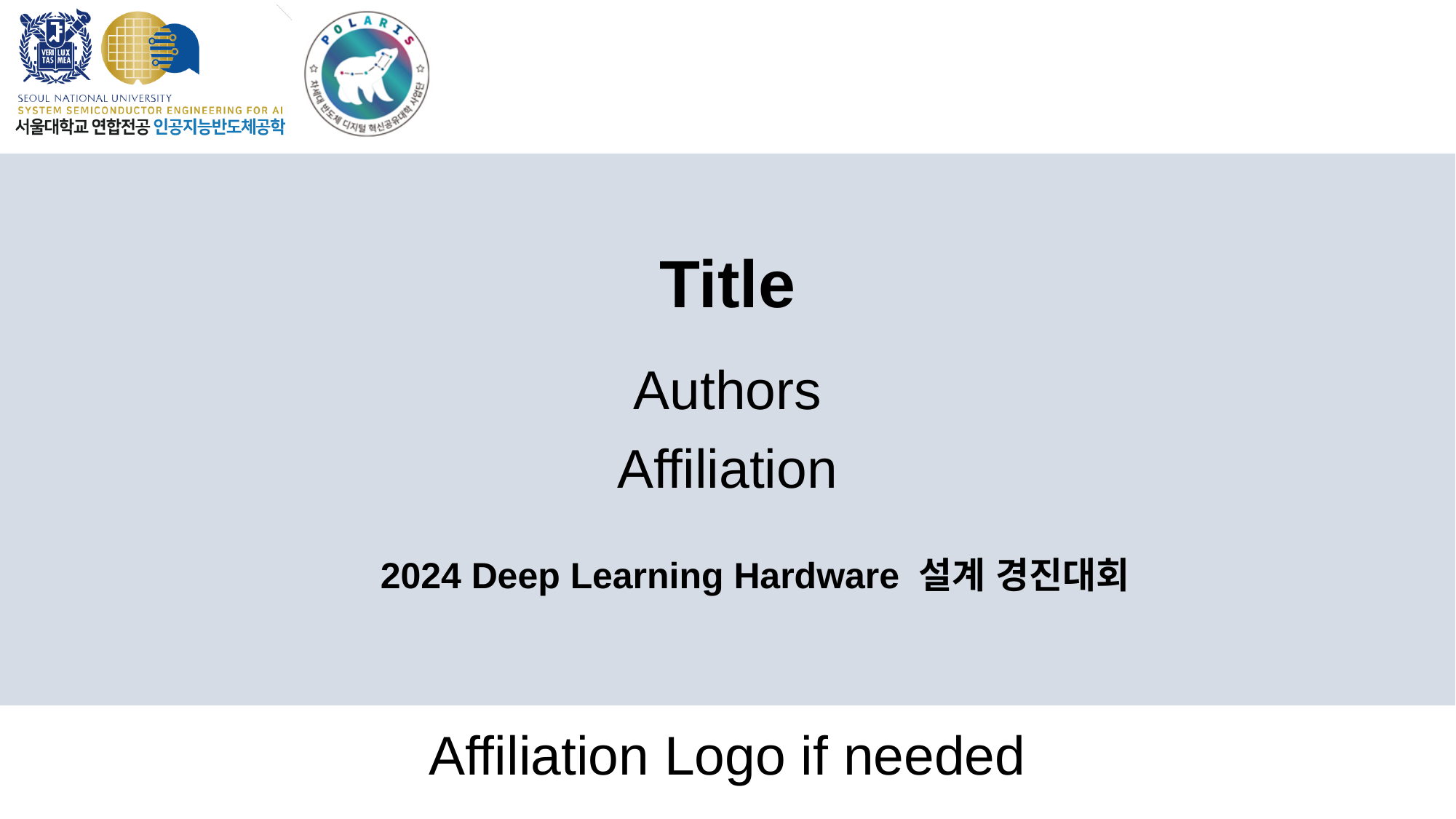

Title
Authors
Affiliation
2024 Deep Learning Hardware 설계 경진대회
Affiliation Logo if needed